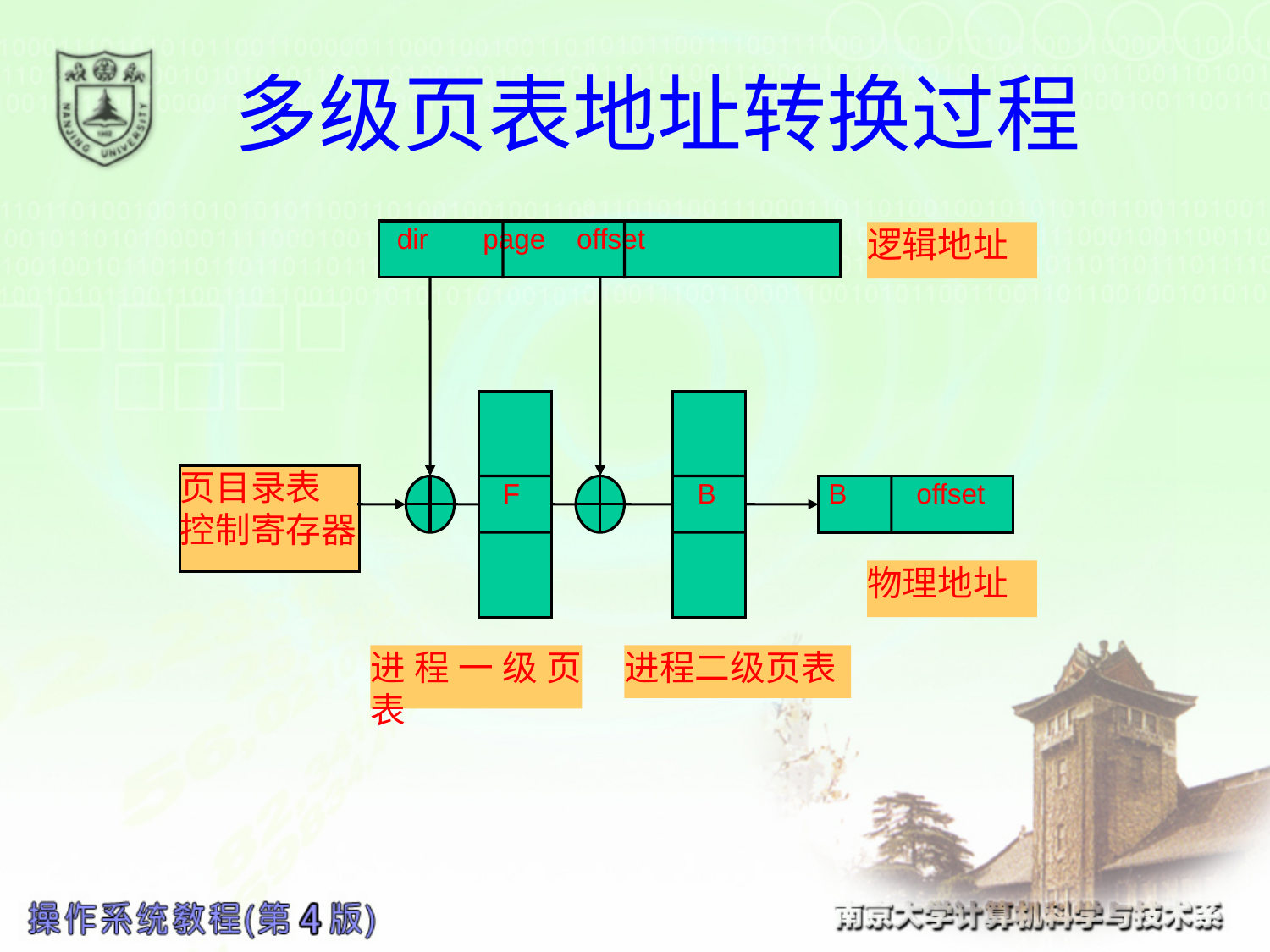

# 多级页表地址转换过程

    dir       page    offset

逻辑地址

页目录表
控制寄存器

F

B
  B             offset

物理地址
进程一级页表
进程二级页表